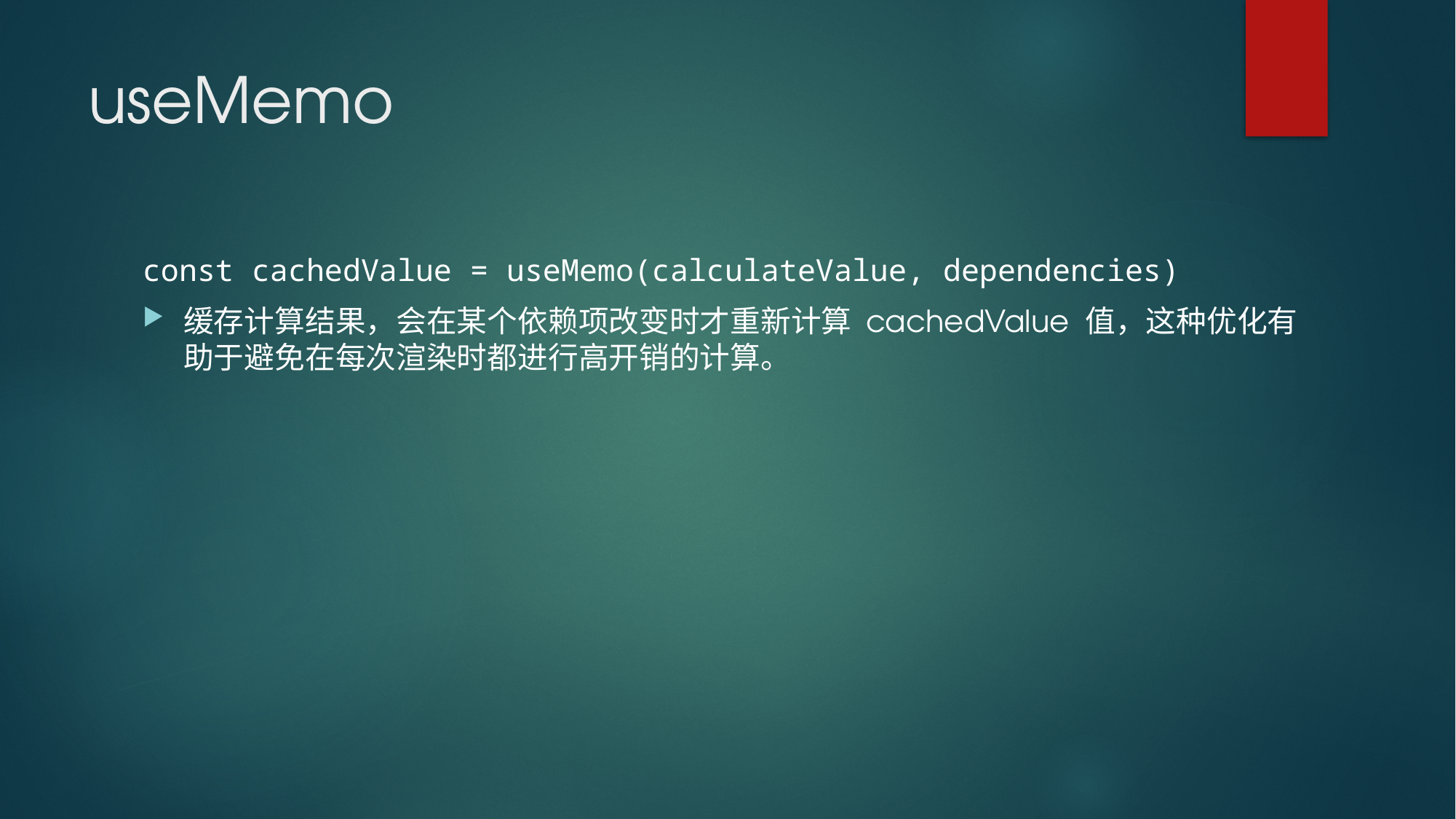

# useMemo
const cachedValue = useMemo(calculateValue, dependencies)
缓存计算结果，会在某个依赖项改变时才重新计算 cachedValue 值，这种优化有助于避免在每次渲染时都进行高开销的计算。